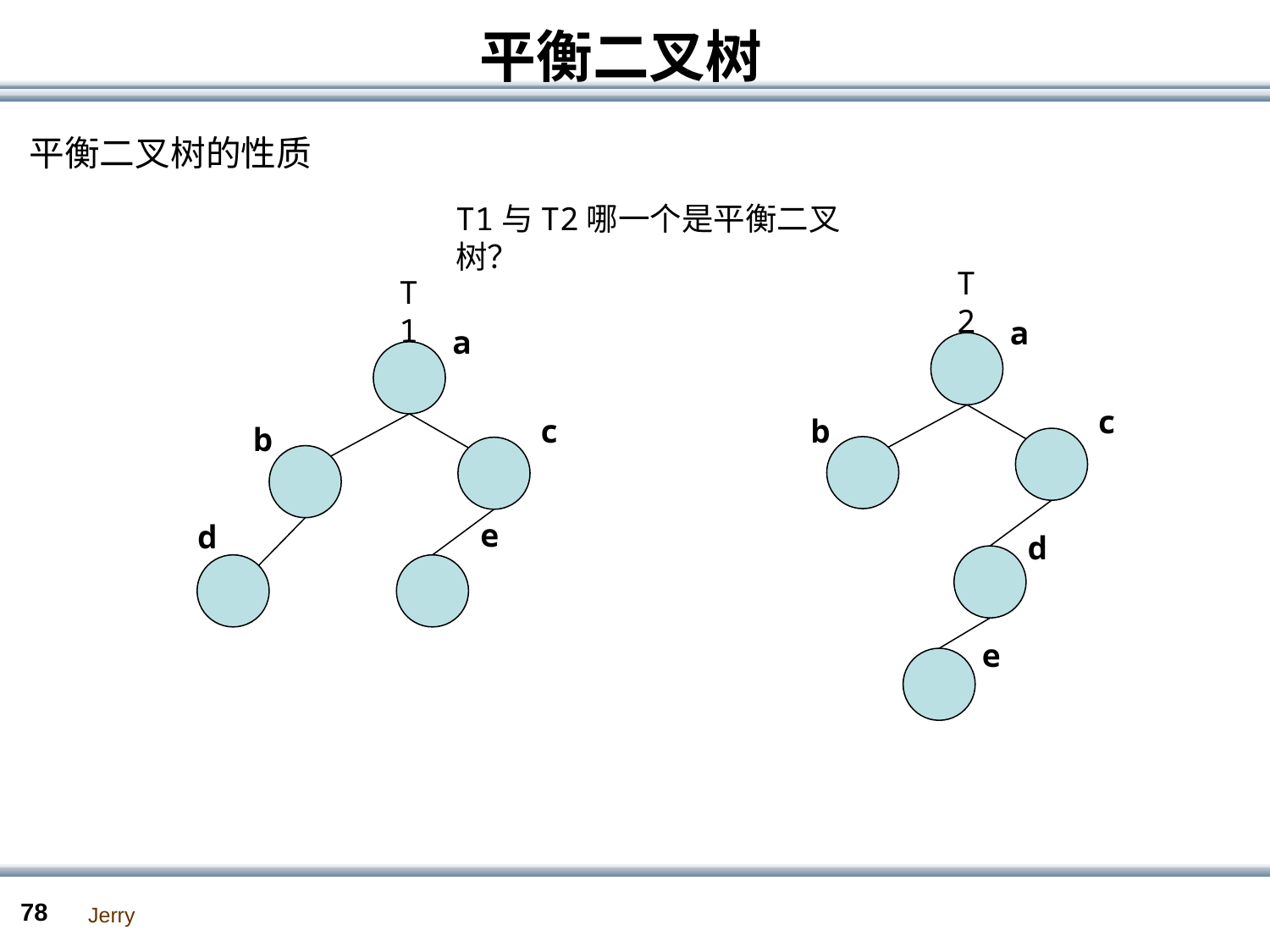

# 平衡二叉树
平衡二叉树的性质
T1与T2哪一个是平衡二叉树？
T2
T1
a
a

c
b
c
b

e
d
d

e